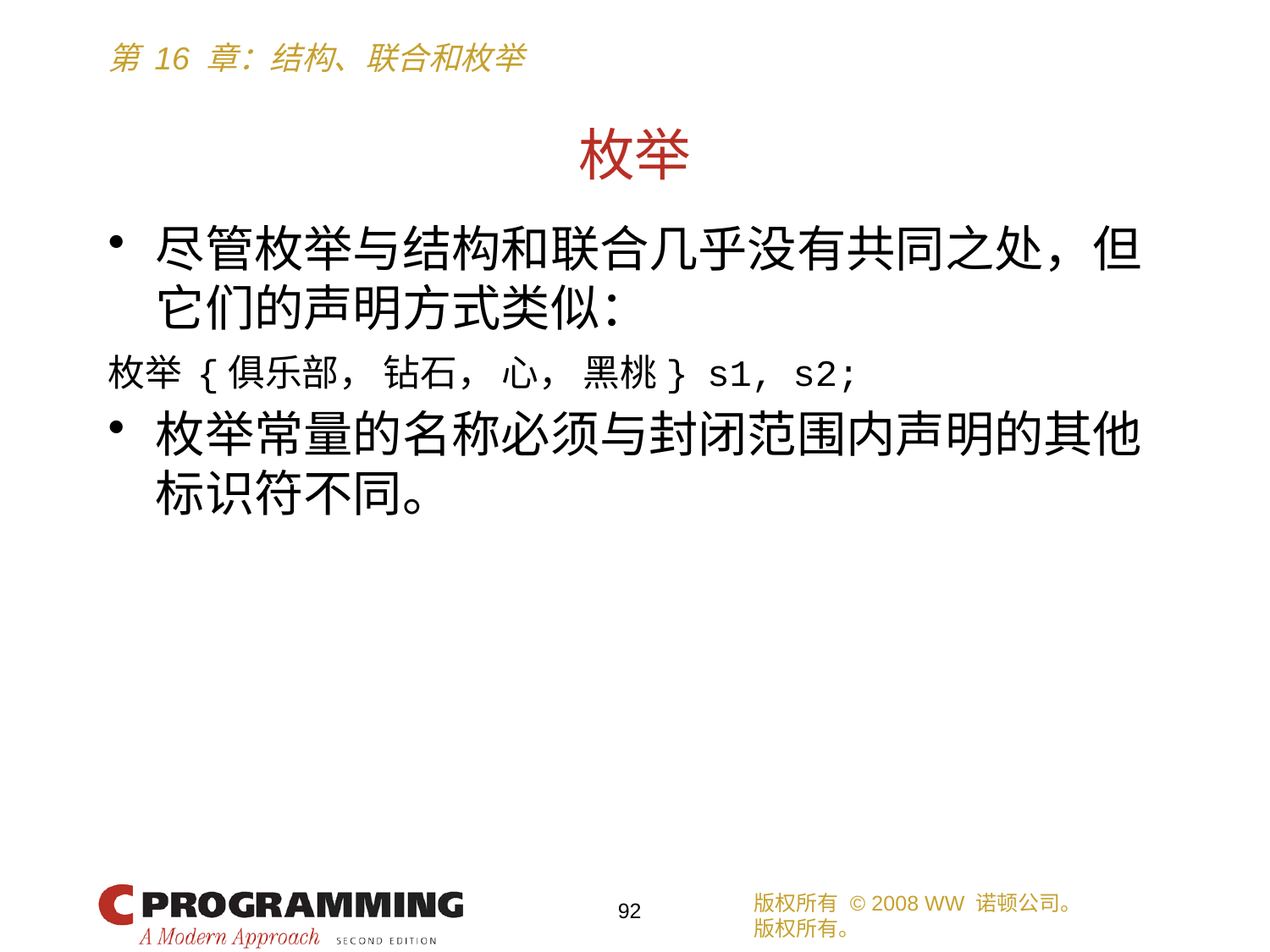

# 枚举
尽管枚举与结构和联合几乎没有共同之处，但它们的声明方式类似：
枚举 {俱乐部， 钻石， 心， 黑桃} s1, s2;
枚举常量的名称必须与封闭范围内声明的其他标识符不同。
版权所有 © 2008 WW 诺顿公司。
版权所有。
92